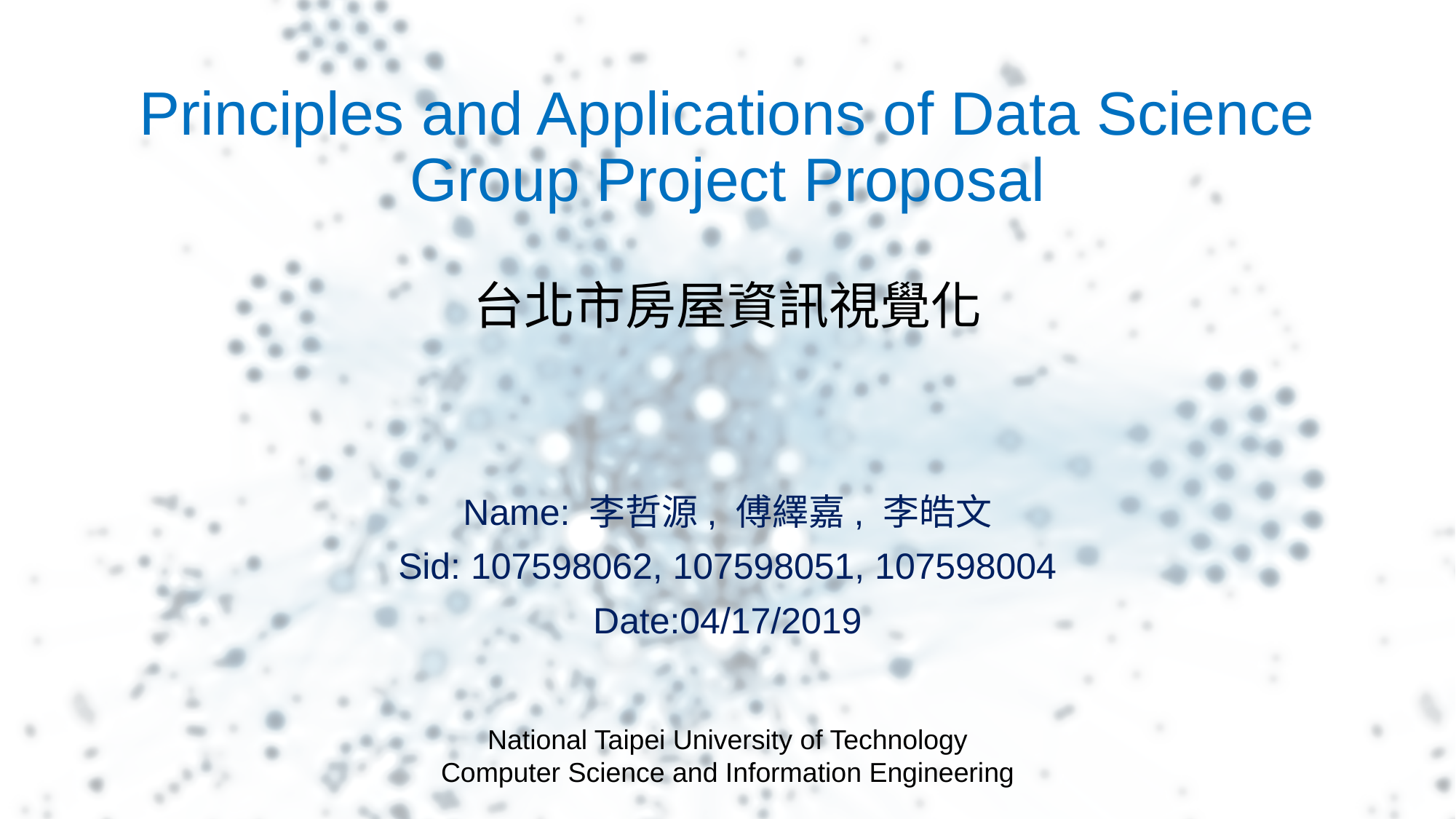

# Principles and Applications of Data Science Group Project Proposal 台北市房屋資訊視覺化
Name: 李哲源, 傅繹嘉, 李皓文
Sid: 107598062, 107598051, 107598004
Date:04/17/2019
National Taipei University of Technology
Computer Science and Information Engineering